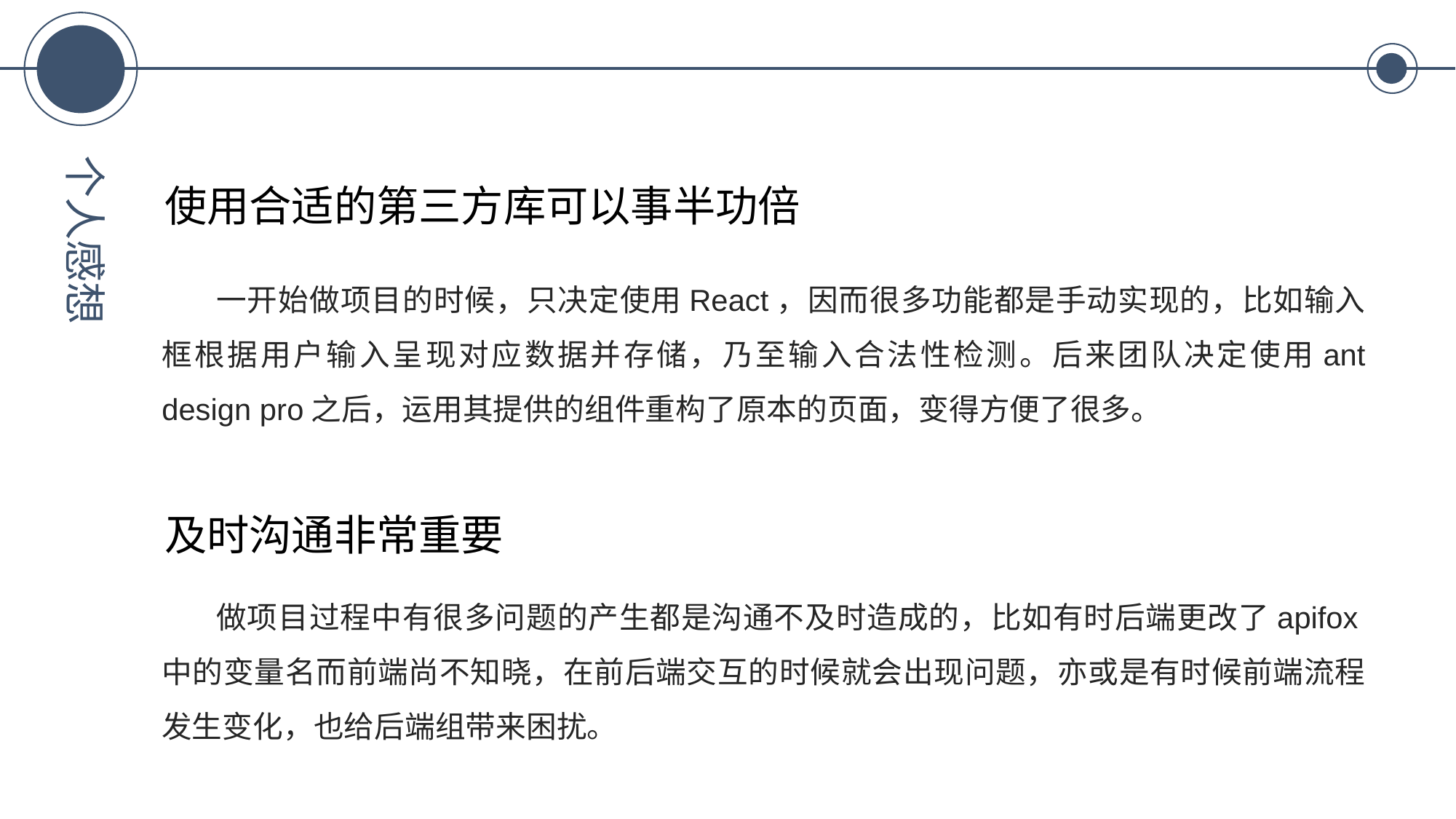

个人感想
使用合适的第三方库可以事半功倍
一开始做项目的时候，只决定使用React，因而很多功能都是手动实现的，比如输入框根据用户输入呈现对应数据并存储，乃至输入合法性检测。后来团队决定使用ant design pro之后，运用其提供的组件重构了原本的页面，变得方便了很多。
及时沟通非常重要
做项目过程中有很多问题的产生都是沟通不及时造成的，比如有时后端更改了apifox中的变量名而前端尚不知晓，在前后端交互的时候就会出现问题，亦或是有时候前端流程发生变化，也给后端组带来困扰。